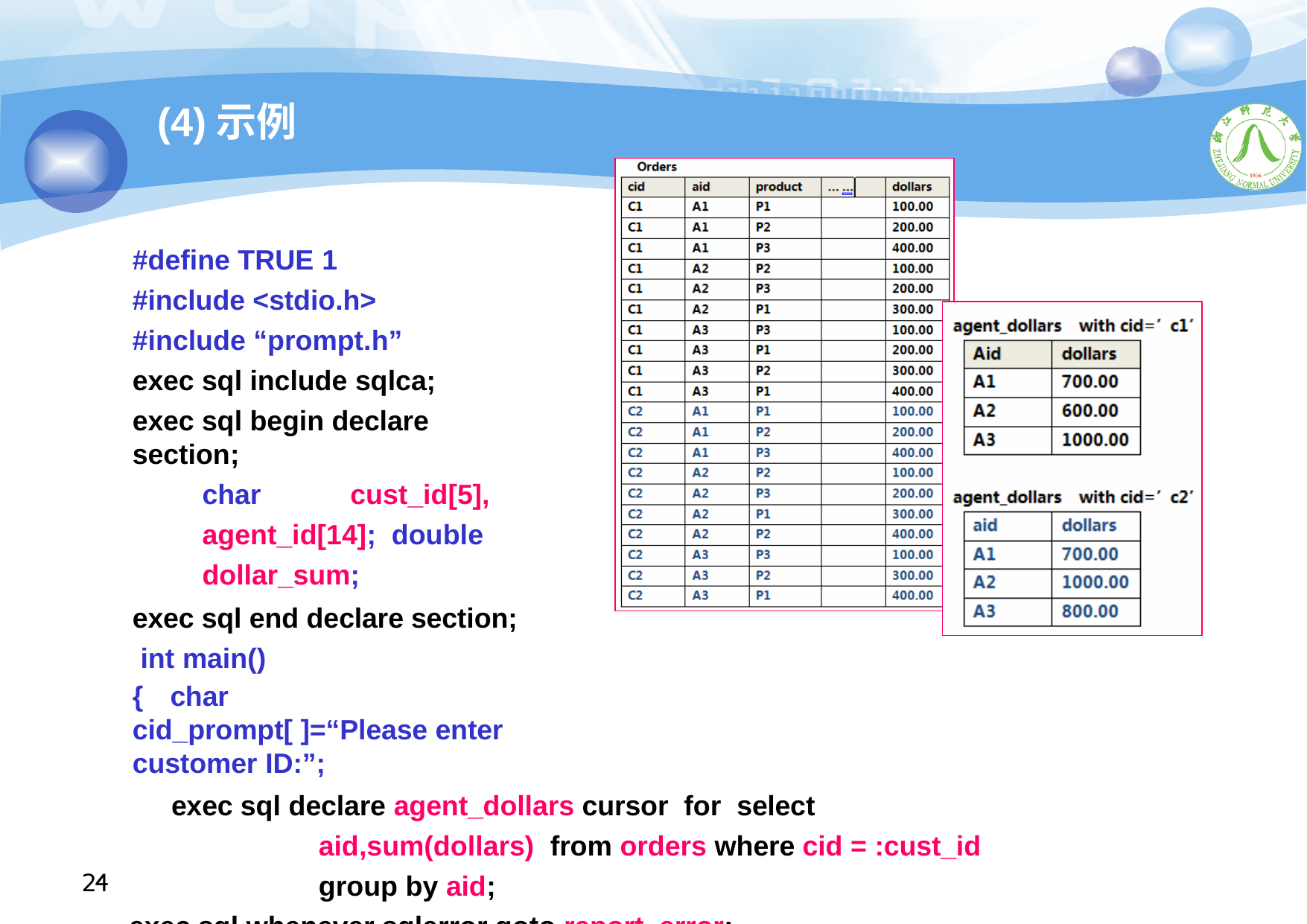

# (4)示例

#define TRUE 1  #include <stdio.h>  #include “prompt.h”  exec sql include sqlca;
exec sql begin declare section;
char	cust_id[5], agent_id[14];  double dollar_sum;
exec sql end declare section;  int main()
{	char cid_prompt[ ]=“Please enter customer ID:”;
exec sql declare agent_dollars cursor  for  select	aid,sum(dollars)  from orders where cid = :cust_id group by aid;
exec sql whenever sqlerror goto report_error;  exec sql connect to testdb;
exec sql whenever not found goto finish;

24